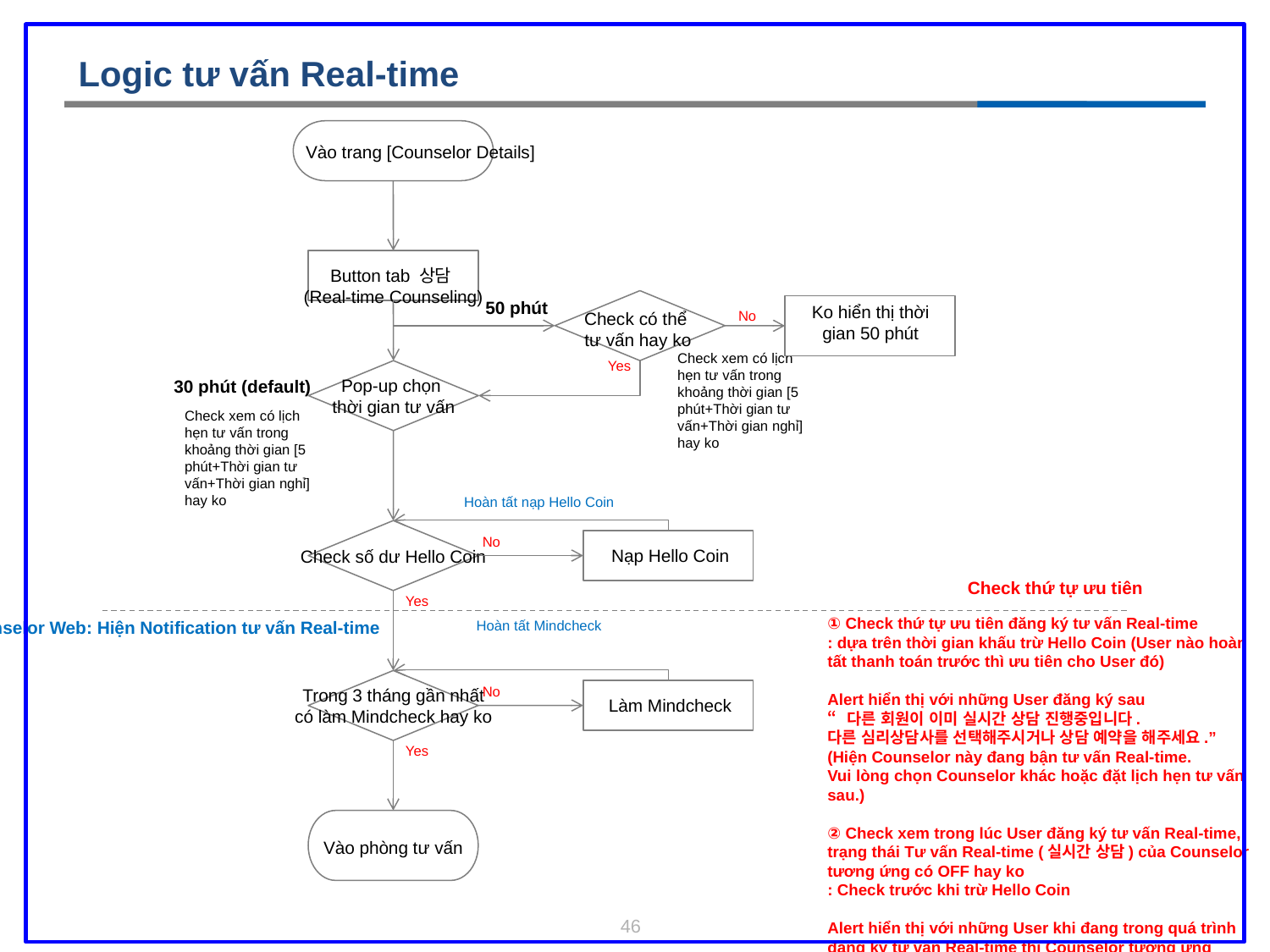

Logic tư vấn Real-time

Vào trang [Counselor Details]

Button tab 상담
(Real-time Counseling)
50 phút

Ko hiển thị thời gian 50 phút

No
Check có thể
tư vấn hay ko
Check xem có lịch hẹn tư vấn trong khoảng thời gian [5 phút+Thời gian tư vấn+Thời gian nghỉ] hay ko
Yes

Pop-up chọn
thời gian tư vấn
30 phút (default)
Check xem có lịch hẹn tư vấn trong khoảng thời gian [5 phút+Thời gian tư vấn+Thời gian nghỉ] hay ko
Hoàn tất nạp Hello Coin

No

Nạp Hello Coin
Check số dư Hello Coin
Check thứ tự ưu tiên
Yes
① Check thứ tự ưu tiên đăng ký tư vấn Real-time
: dựa trên thời gian khấu trừ Hello Coin (User nào hoàn tất thanh toán trước thì ưu tiên cho User đó)

Alert hiển thị với những User đăng ký sau
“다른 회원이 이미 실시간 상담 진행중입니다.
다른 심리상담사를 선택해주시거나 상담 예약을 해주세요.”
(Hiện Counselor này đang bận tư vấn Real-time.
Vui lòng chọn Counselor khác hoặc đặt lịch hẹn tư vấn sau.)

② Check xem trong lúc User đăng ký tư vấn Real-time, trạng thái Tư vấn Real-time (실시간 상담) của Counselor tương ứng có OFF hay ko
: Check trước khi trừ Hello Coin

Alert hiển thị với những User khi đang trong quá trình đăng ký tư vấn Real-time thì Counselor tương ứng chuyển trạng thái Tư vấn Real-time sang OFF
“심리상담사가 실시간 상담을 할 수 없는 상태입니다.
다른 심리상담사를 선택해주시거나 상담 예약을 해주세요.”
(Counselor tương ứng hiện ko thể tư vấn Real-time.
Vui lòng chọn Counselor khác hoặc đặt lịch hẹn tư vấn sau.
Counselor Web: Hiện Notification tư vấn Real-time
Hoàn tất Mindcheck

No
Trong 3 tháng gần nhất
có làm Mindcheck hay ko

Làm Mindcheck
Yes

Vào phòng tư vấn
46